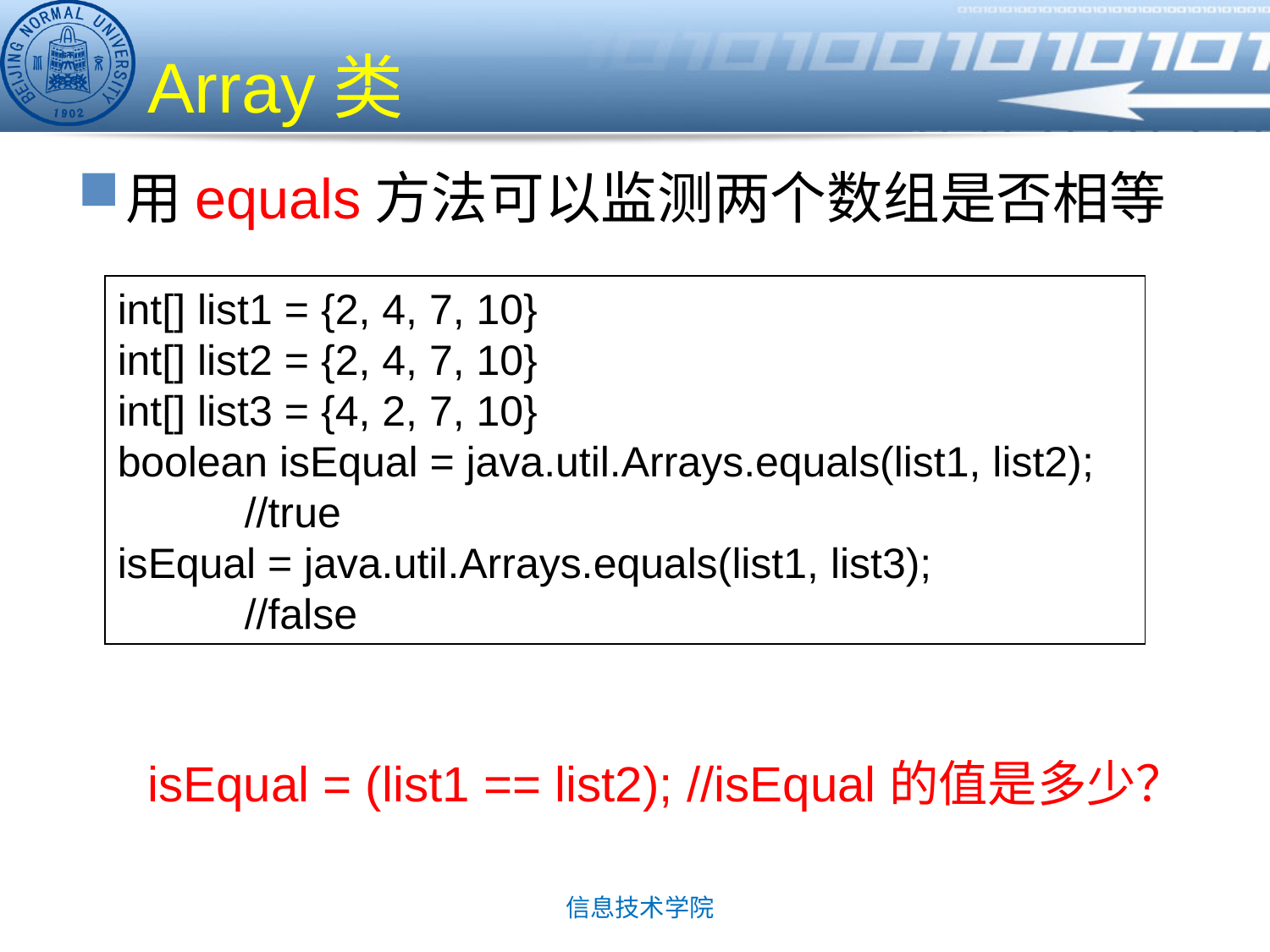

# Array类
用equals方法可以监测两个数组是否相等
int[] list1 = {2, 4, 7, 10}
int[] list2 = {2, 4, 7, 10}
int[] list3 = {4, 2, 7, 10}
boolean isEqual = java.util.Arrays.equals(list1, list2);
	//true
isEqual = java.util.Arrays.equals(list1, list3);
	//false
isEqual = (list1 == list2); //isEqual的值是多少？
25